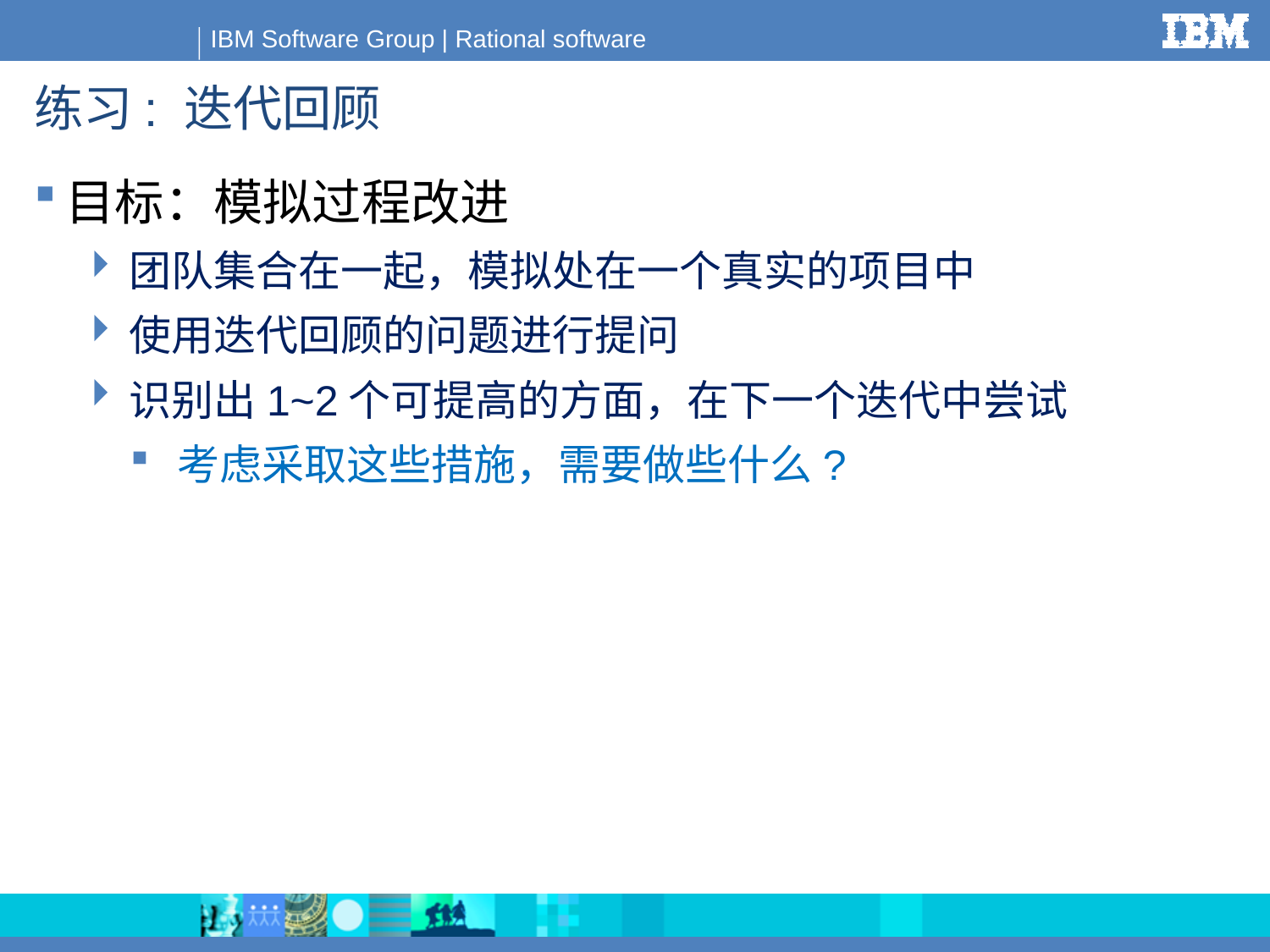

# 练习: 迭代回顾
目标：模拟过程改进
团队集合在一起，模拟处在一个真实的项目中
使用迭代回顾的问题进行提问
识别出1~2个可提高的方面，在下一个迭代中尝试
考虑采取这些措施，需要做些什么?